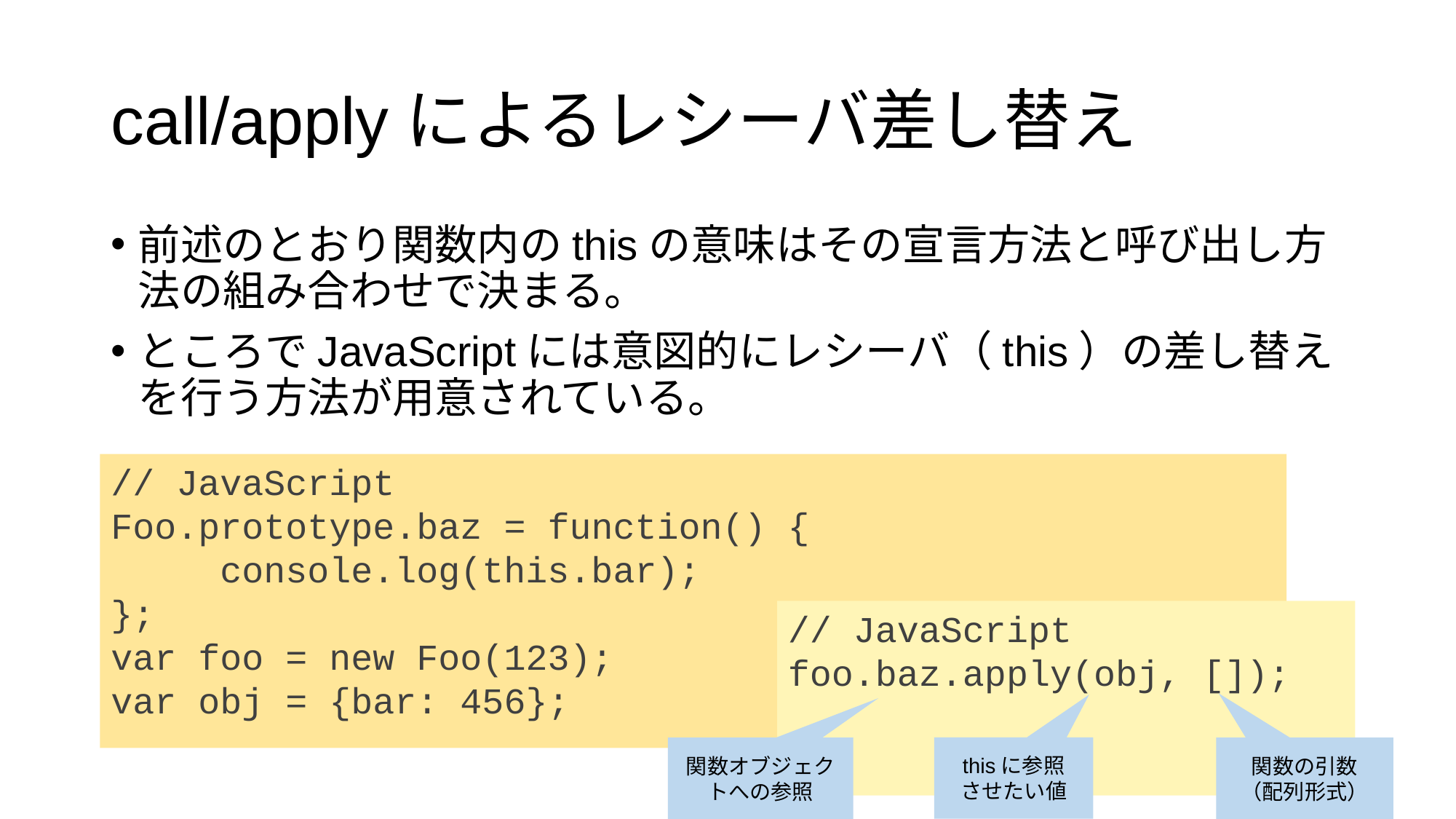

# call/applyによるレシーバ差し替え
前述のとおり関数内のthisの意味はその宣言方法と呼び出し方法の組み合わせで決まる。
ところでJavaScriptには意図的にレシーバ（this）の差し替えを行う方法が用意されている。
// JavaScript
Foo.prototype.baz = function() {
	console.log(this.bar);
};
var foo = new Foo(123);
var obj = {bar: 456};
// JavaScript
foo.baz.apply(obj, []);
thisに参照
させたい値
関数オブジェクトへの参照
関数の引数
（配列形式）